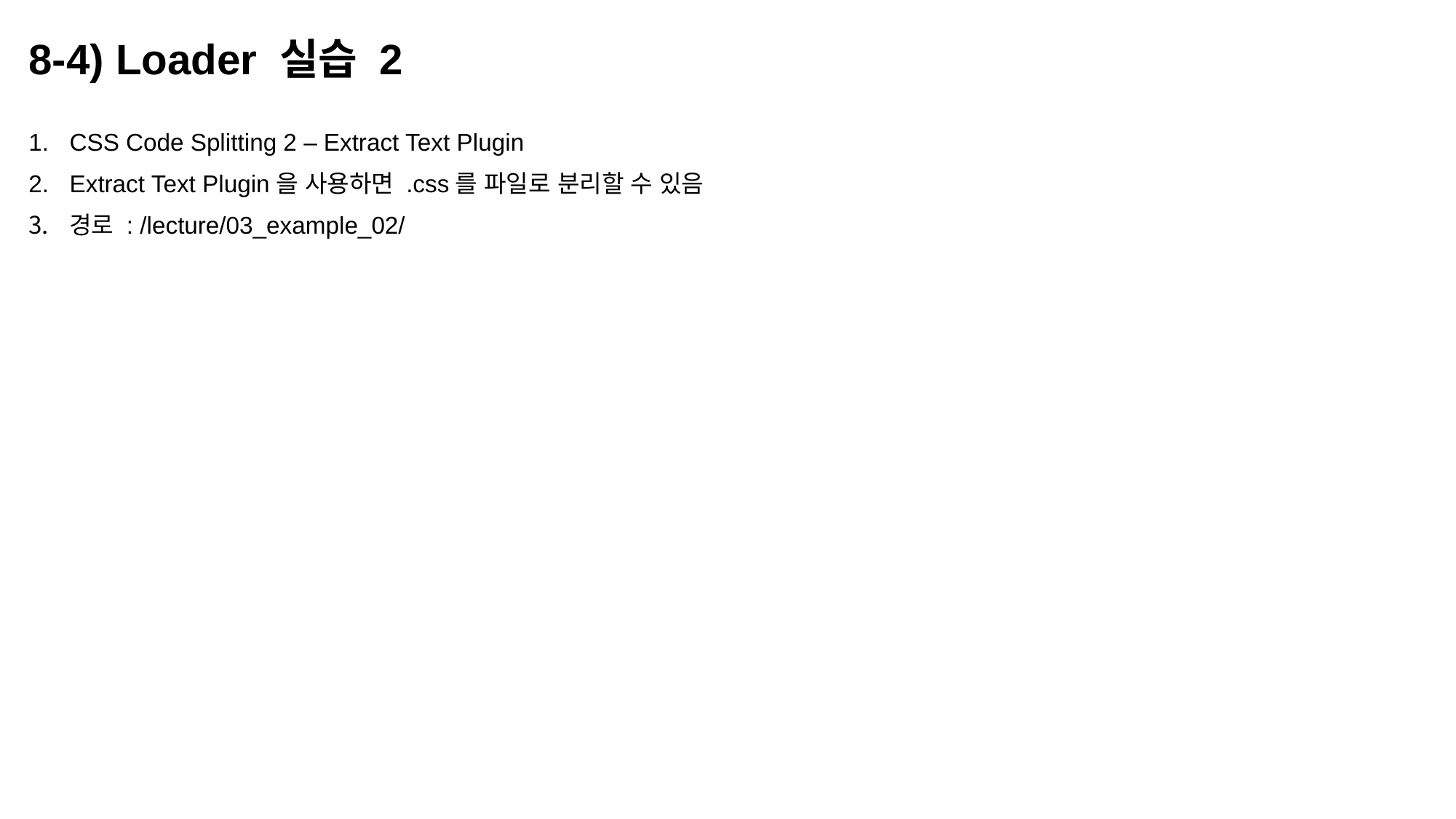

# 8-4) Loader 실습 2
CSS Code Splitting 2 – Extract Text Plugin
Extract Text Plugin을 사용하면 .css를 파일로 분리할 수 있음
경로 : /lecture/03_example_02/